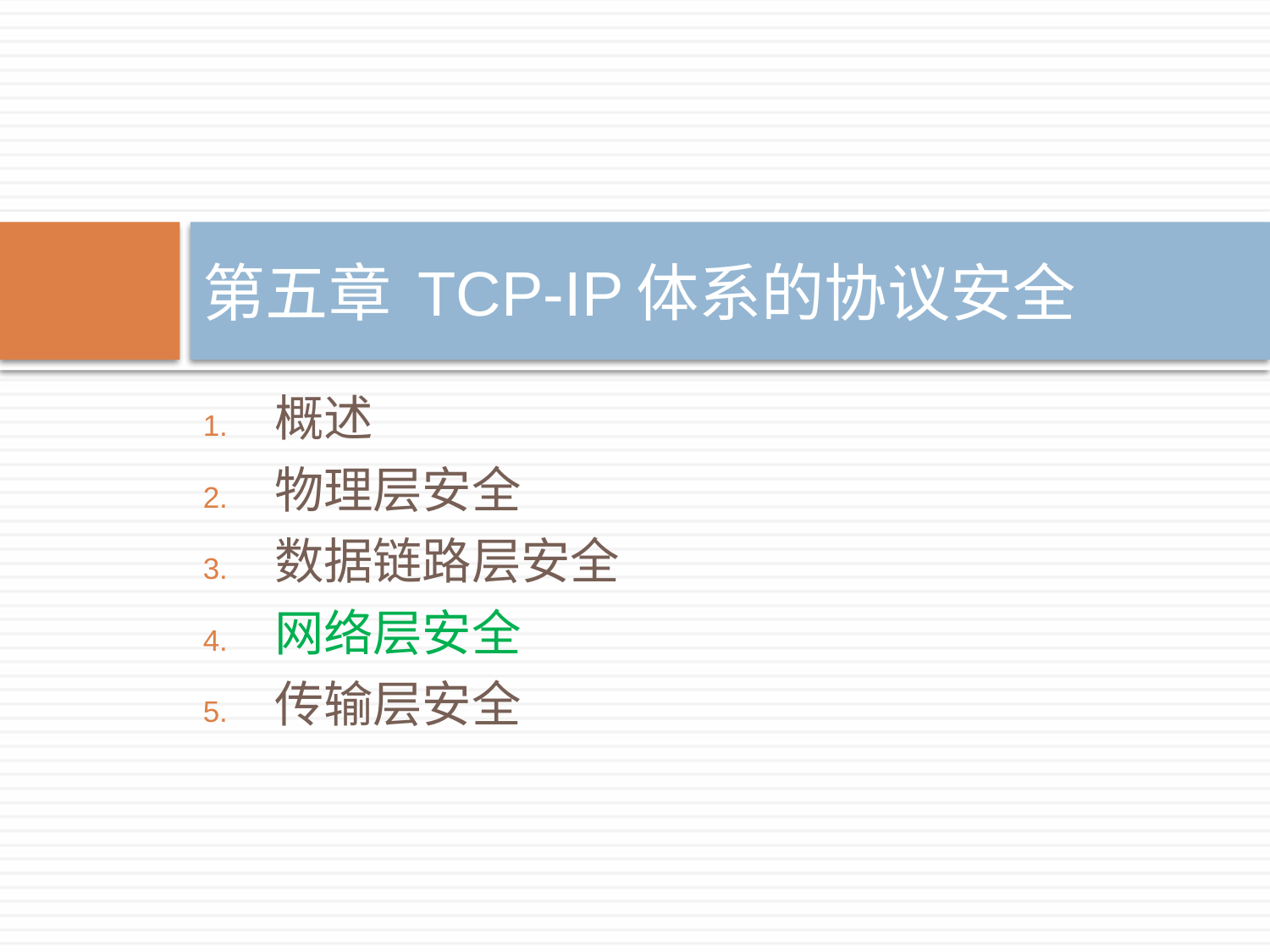

# 第五章 TCP-IP体系的协议安全
概述
物理层安全
数据链路层安全
网络层安全
传输层安全